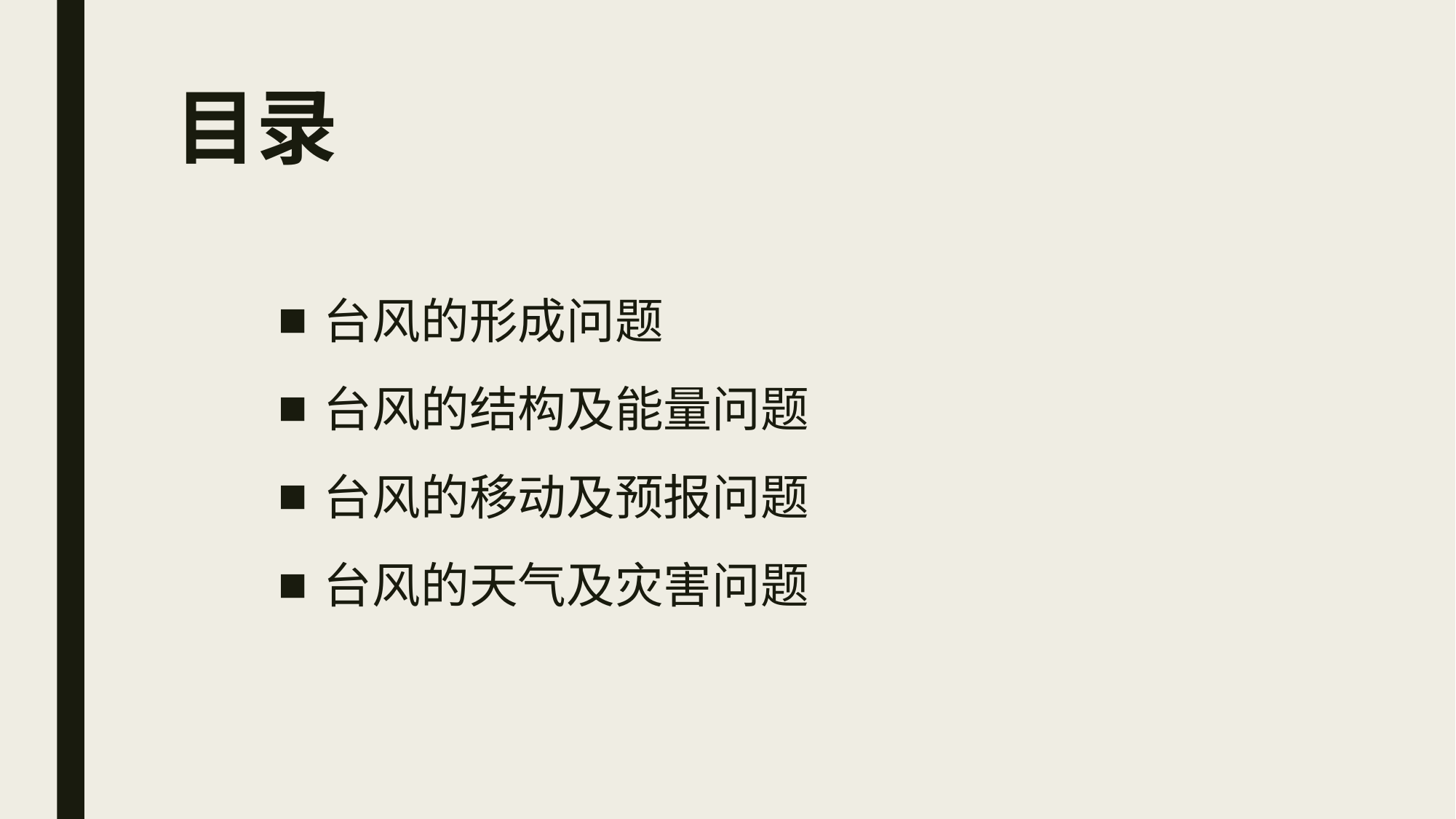

# 目录
台风的形成问题
台风的结构及能量问题
台风的移动及预报问题
台风的天气及灾害问题